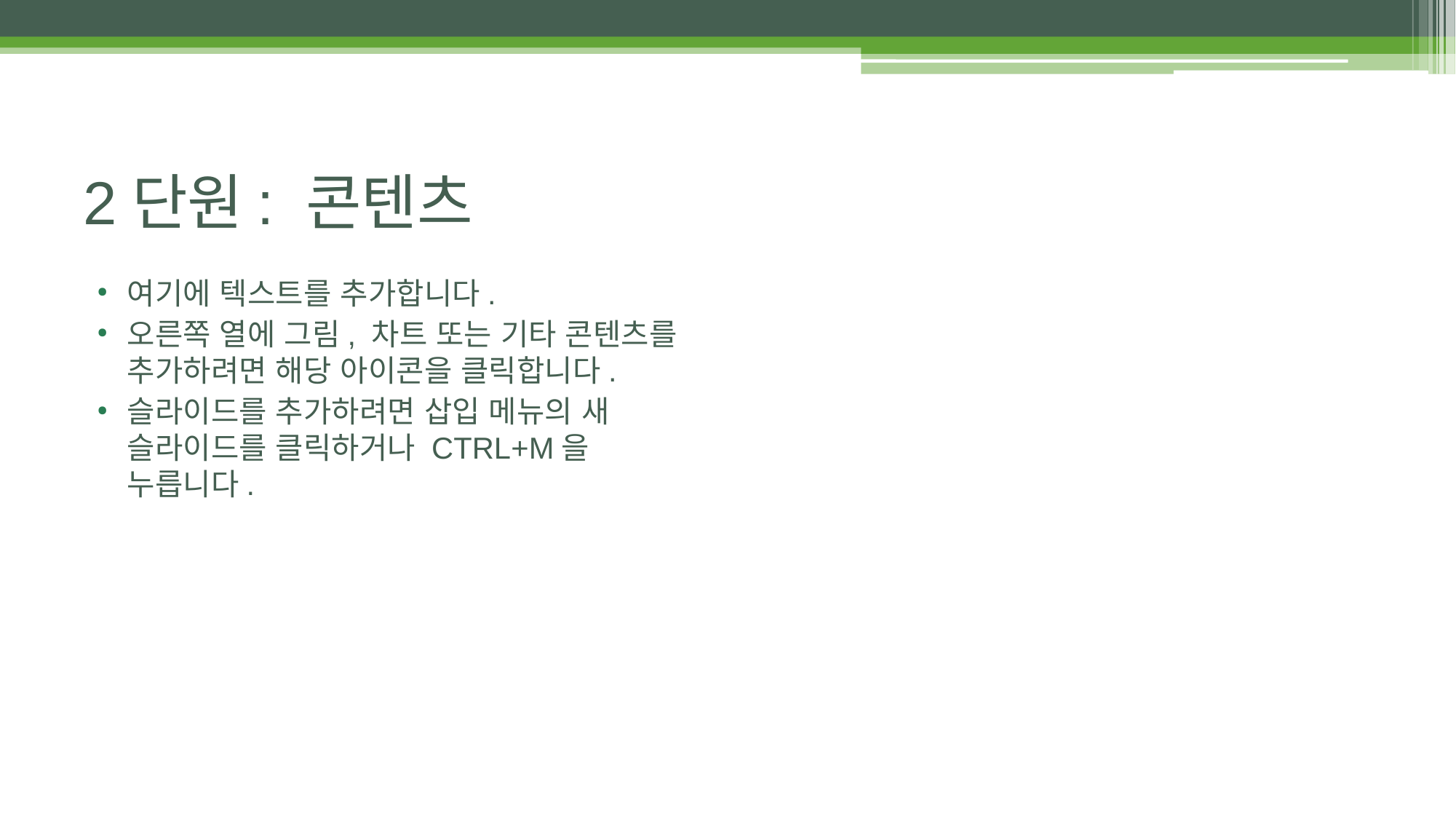

# 2단원: 콘텐츠
여기에 텍스트를 추가합니다.
오른쪽 열에 그림, 차트 또는 기타 콘텐츠를 추가하려면 해당 아이콘을 클릭합니다.
슬라이드를 추가하려면 삽입 메뉴의 새 슬라이드를 클릭하거나 CTRL+M을 누릅니다.